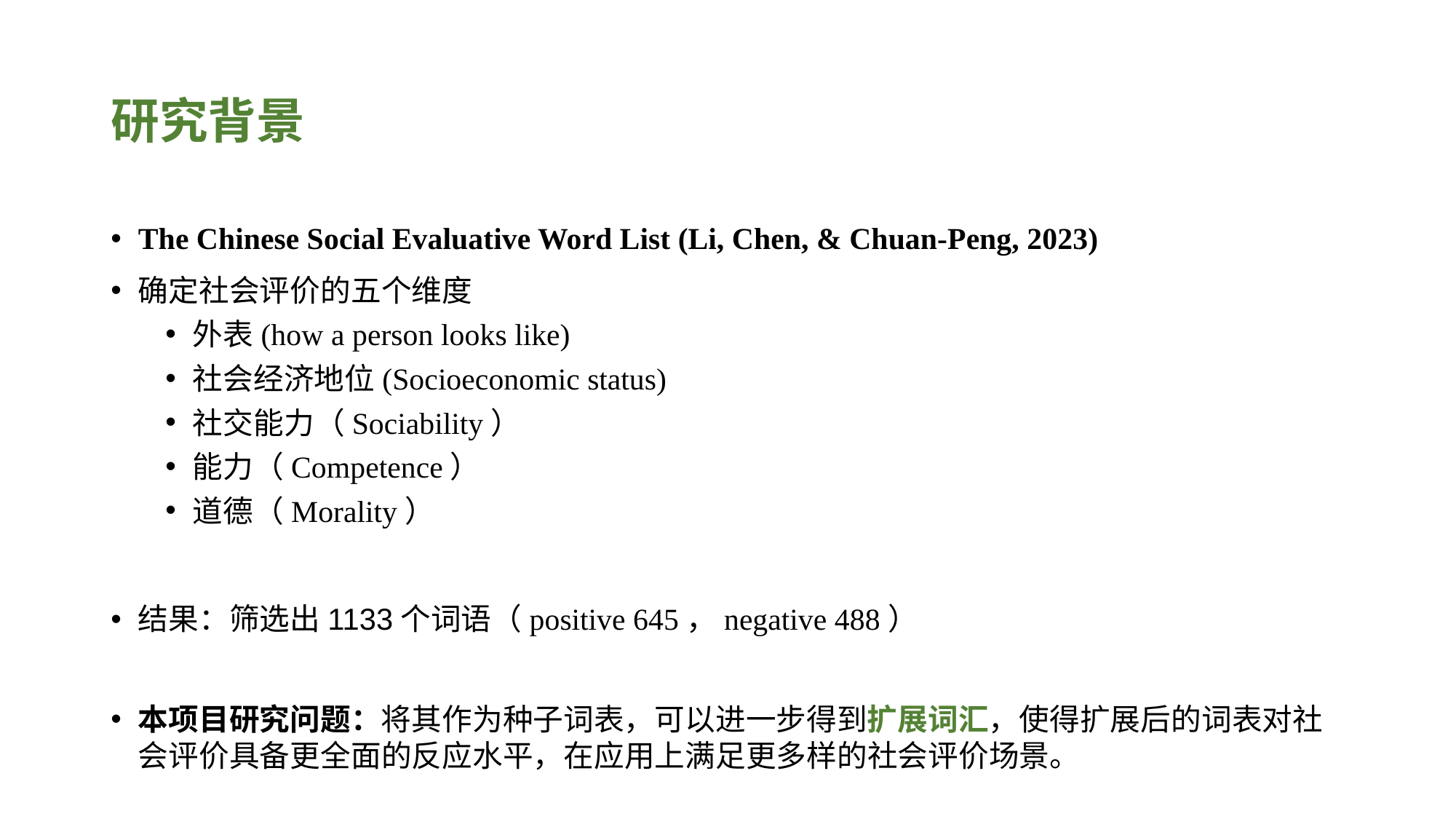

# 研究背景
The Chinese Social Evaluative Word List (Li, Chen, & Chuan-Peng, 2023)
确定社会评价的五个维度
外表(how a person looks like)
社会经济地位(Socioeconomic status)
社交能力（Sociability）
能力（Competence）
道德（Morality）

结果：筛选出1133个词语（positive 645，negative 488）

本项目研究问题：将其作为种子词表，可以进一步得到扩展词汇，使得扩展后的词表对社会评价具备更全面的反应水平，在应用上满足更多样的社会评价场景。